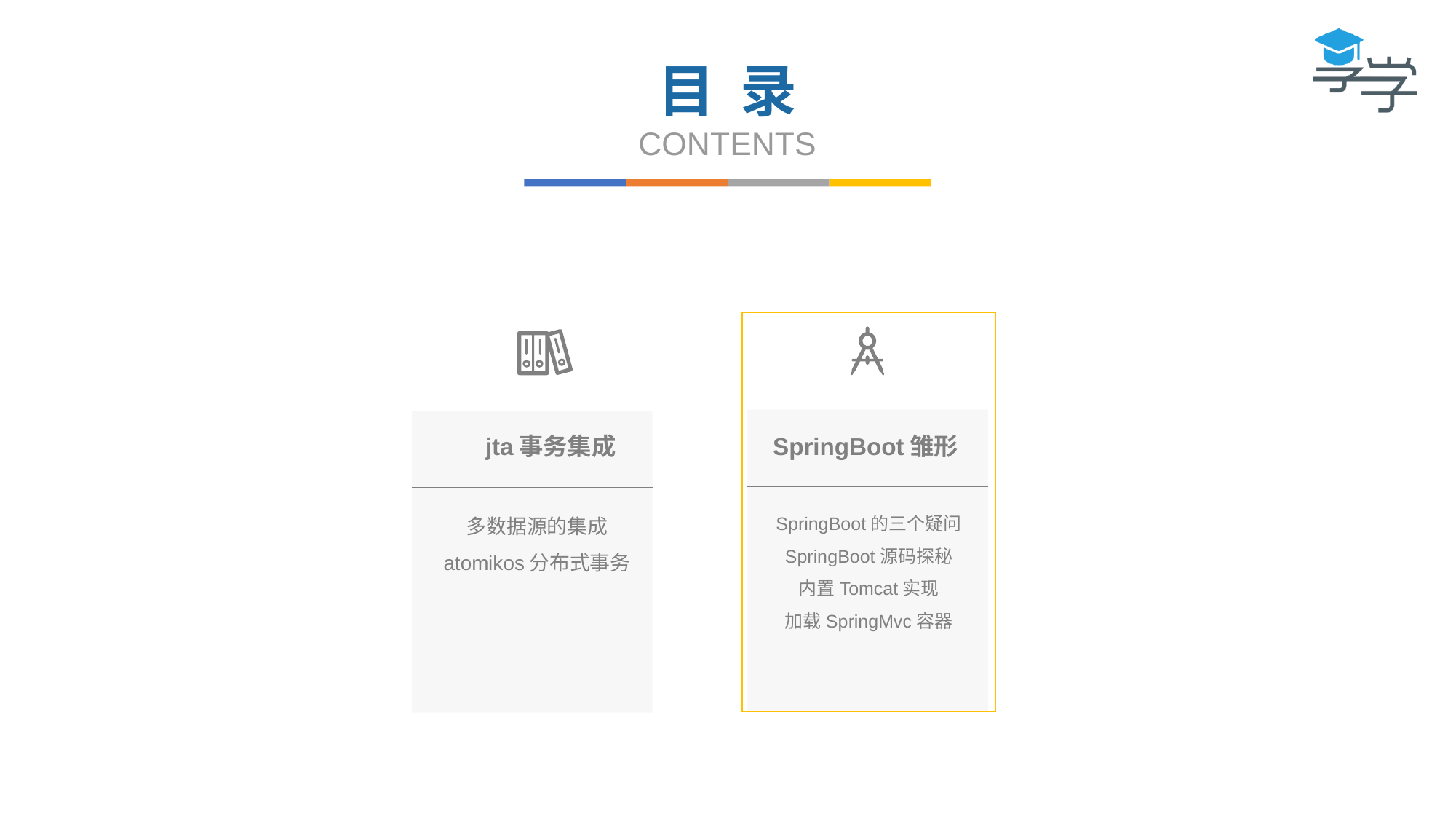

目  录
CONTENTS

SpringBoot雏形
jta事务集成
SpringBoot的三个疑问
SpringBoot源码探秘
内置Tomcat实现
加载SpringMvc容器

多数据源的集成
atomikos分布式事务